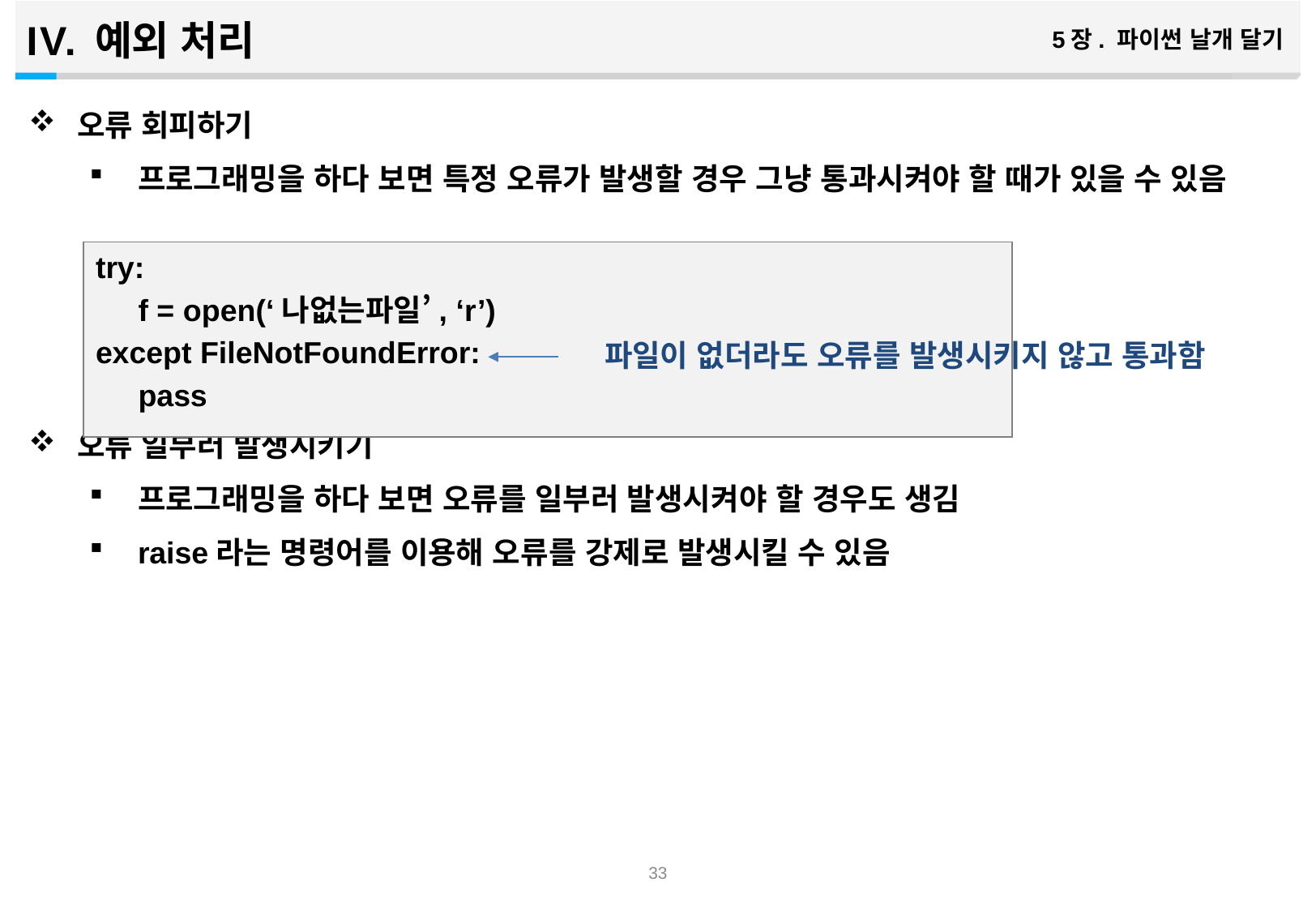

예외 처리
5장. 파이썬 날개 달기
오류 회피하기
프로그래밍을 하다 보면 특정 오류가 발생할 경우 그냥 통과시켜야 할 때가 있을 수 있음

오류 일부러 발생시키기
프로그래밍을 하다 보면 오류를 일부러 발생시켜야 할 경우도 생김
raise라는 명령어를 이용해 오류를 강제로 발생시킬 수 있음
try:
     f = open(‘나없는파일’, ‘r’)
except FileNotFoundError:
     pass
파일이 없더라도 오류를 발생시키지 않고 통과함
33